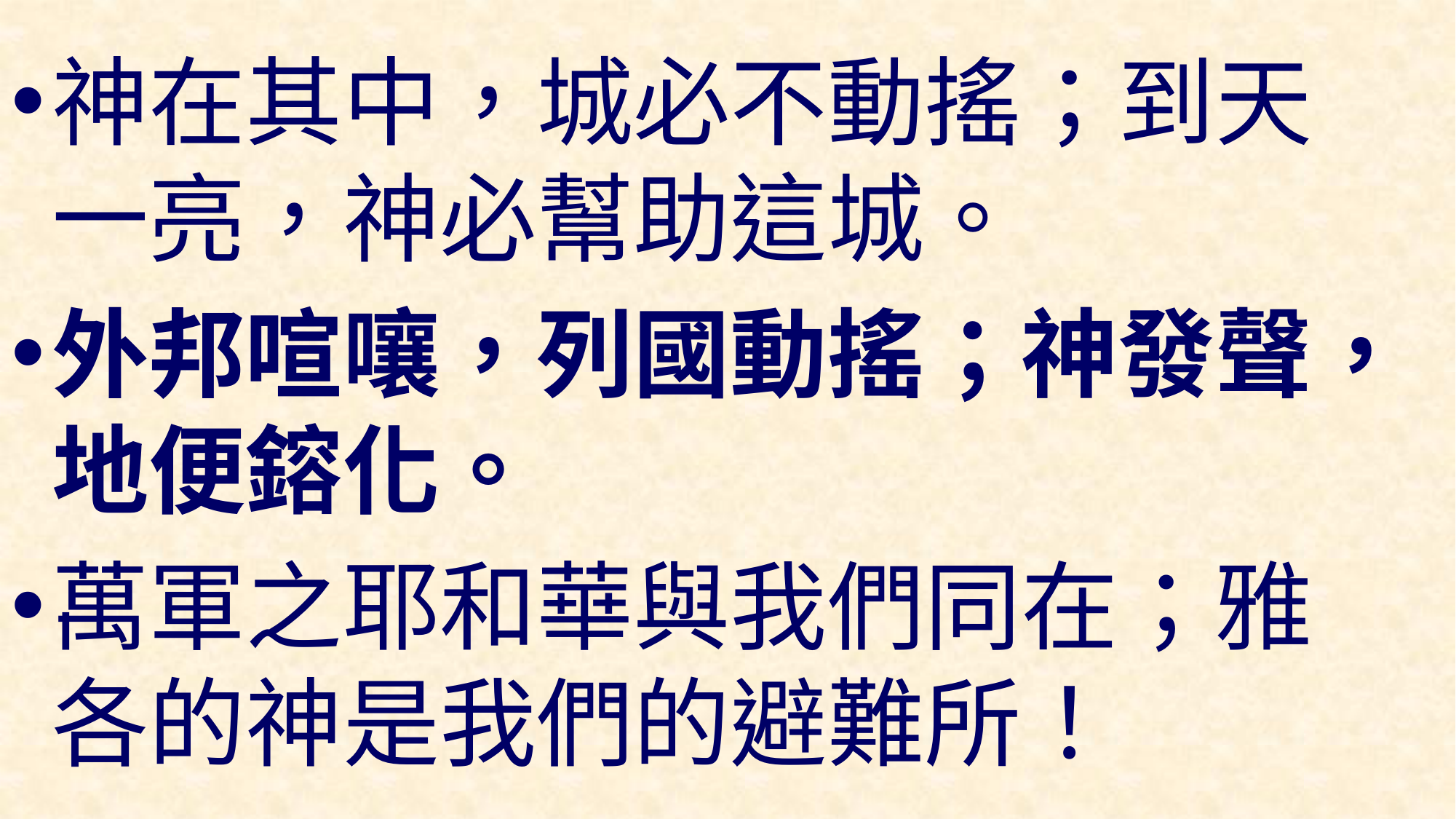

神在其中，城必不動搖；到天一亮，神必幫助這城。
外邦喧嚷，列國動搖；神發聲，地便鎔化。
萬軍之耶和華與我們同在；雅各的神是我們的避難所！